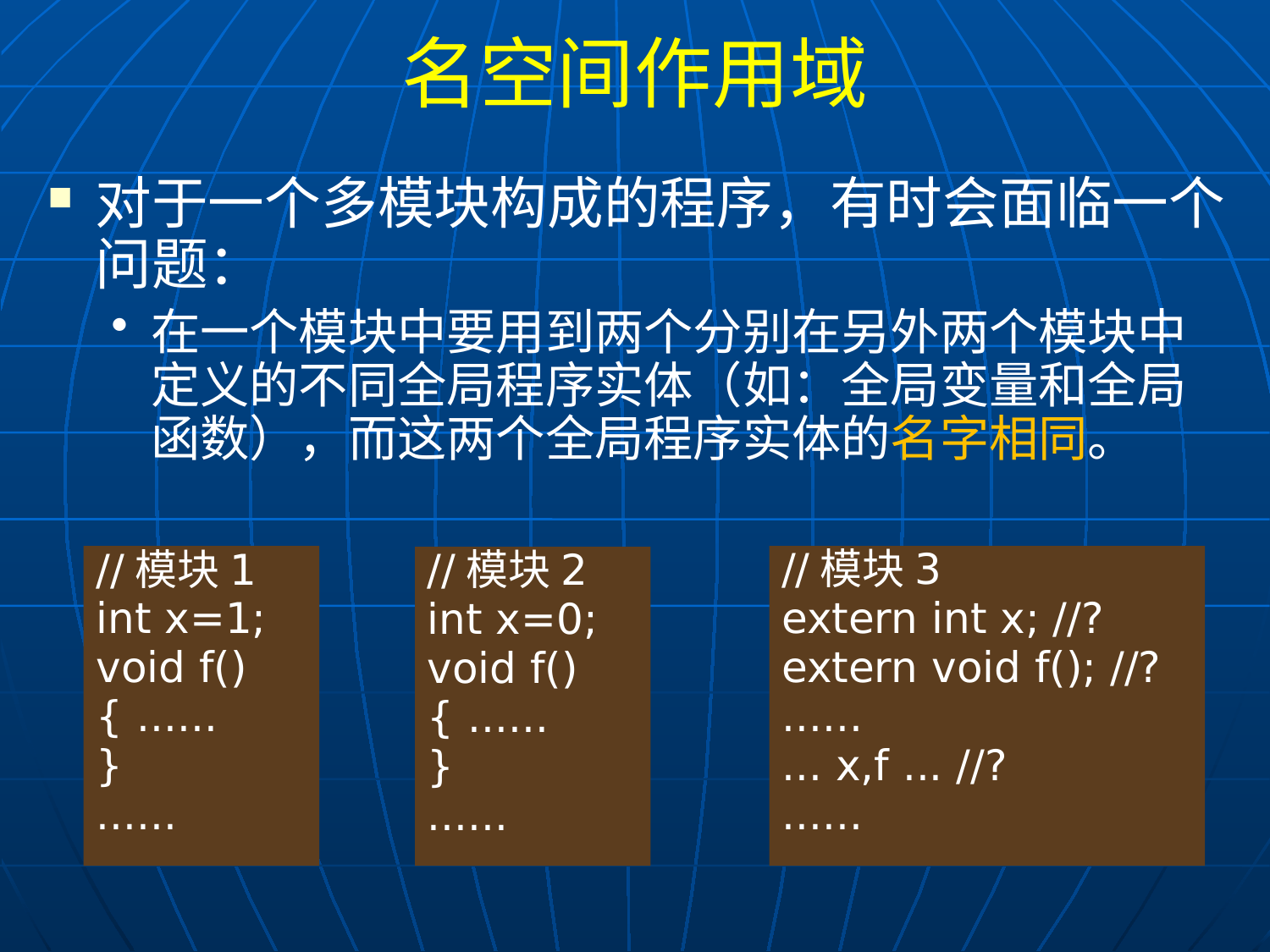

# 名空间作用域
对于一个多模块构成的程序，有时会面临一个问题：
在一个模块中要用到两个分别在另外两个模块中定义的不同全局程序实体（如：全局变量和全局函数），而这两个全局程序实体的名字相同。
//模块1
int x=1;
void f()
{ ......
}
......
//模块3
extern int x; //?
extern void f(); //?
......
... x,f ... //?
......
//模块2
int x=0;
void f()
{ ......
}
......